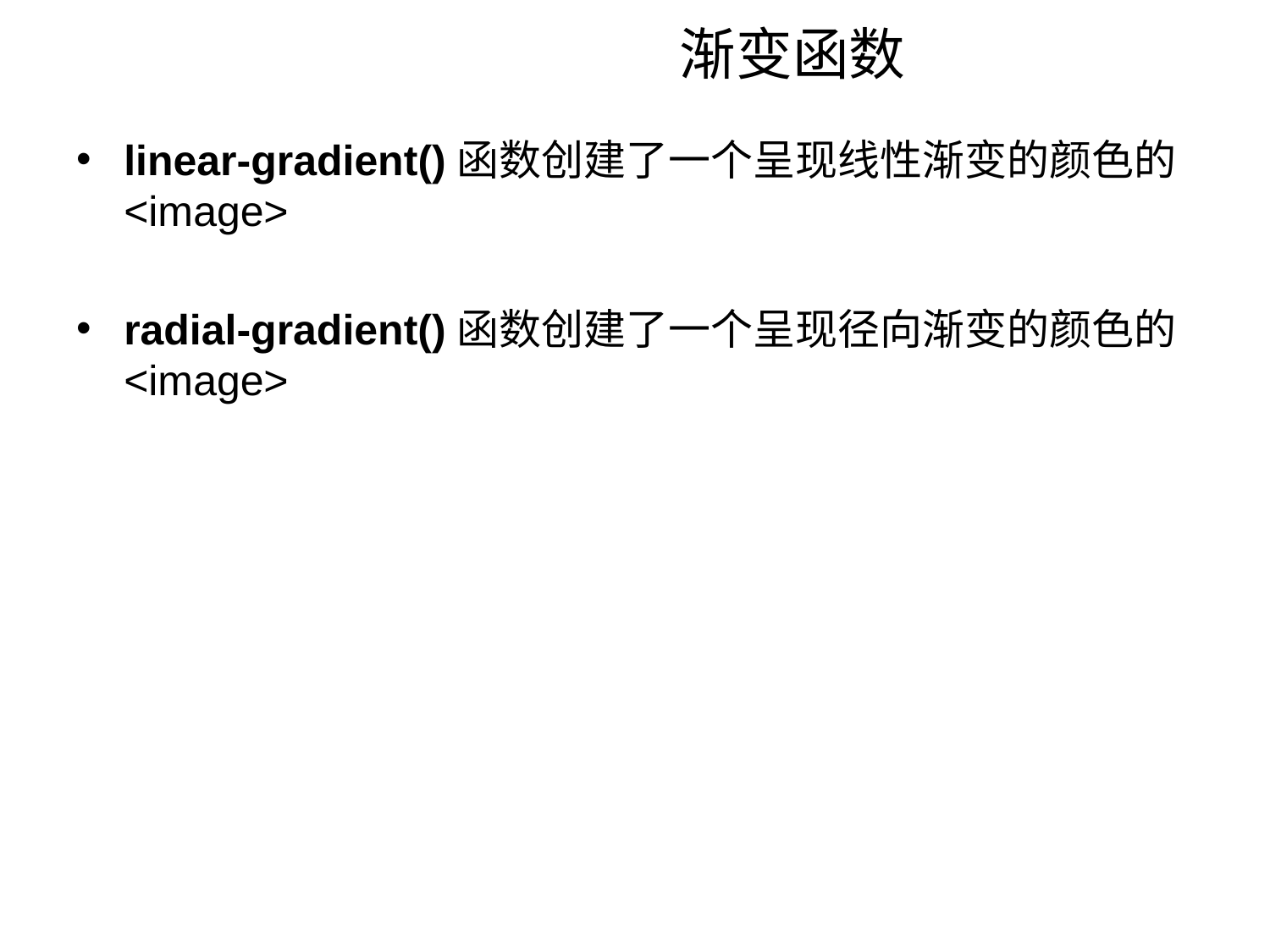

# 渐变函数
linear-gradient()函数创建了一个呈现线性渐变的颜色的<image>

radial-gradient()函数创建了一个呈现径向渐变的颜色的<image>